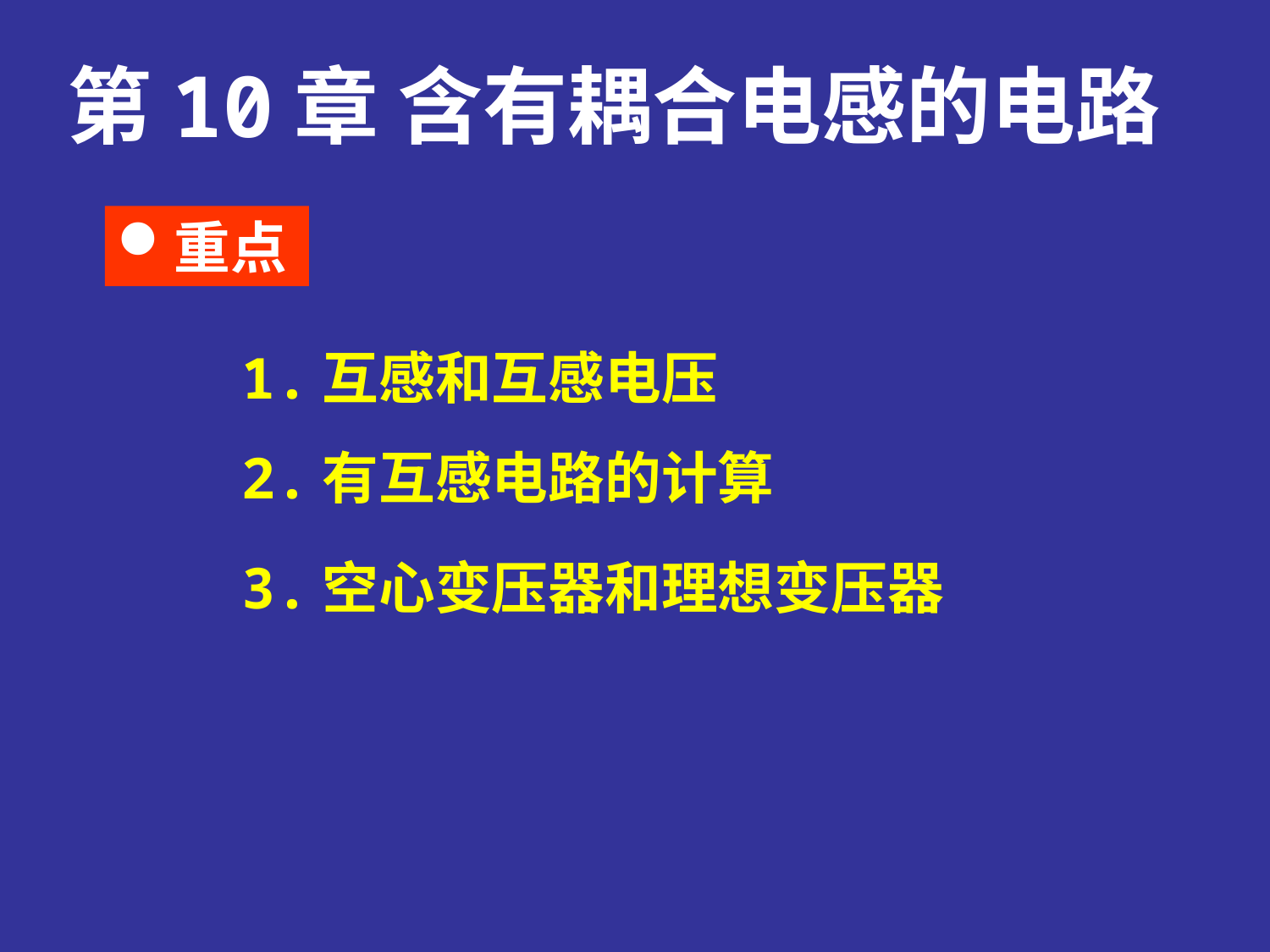

第10章 含有耦合电感的电路
重点
 1.互感和互感电压
 2.有互感电路的计算
 3.空心变压器和理想变压器